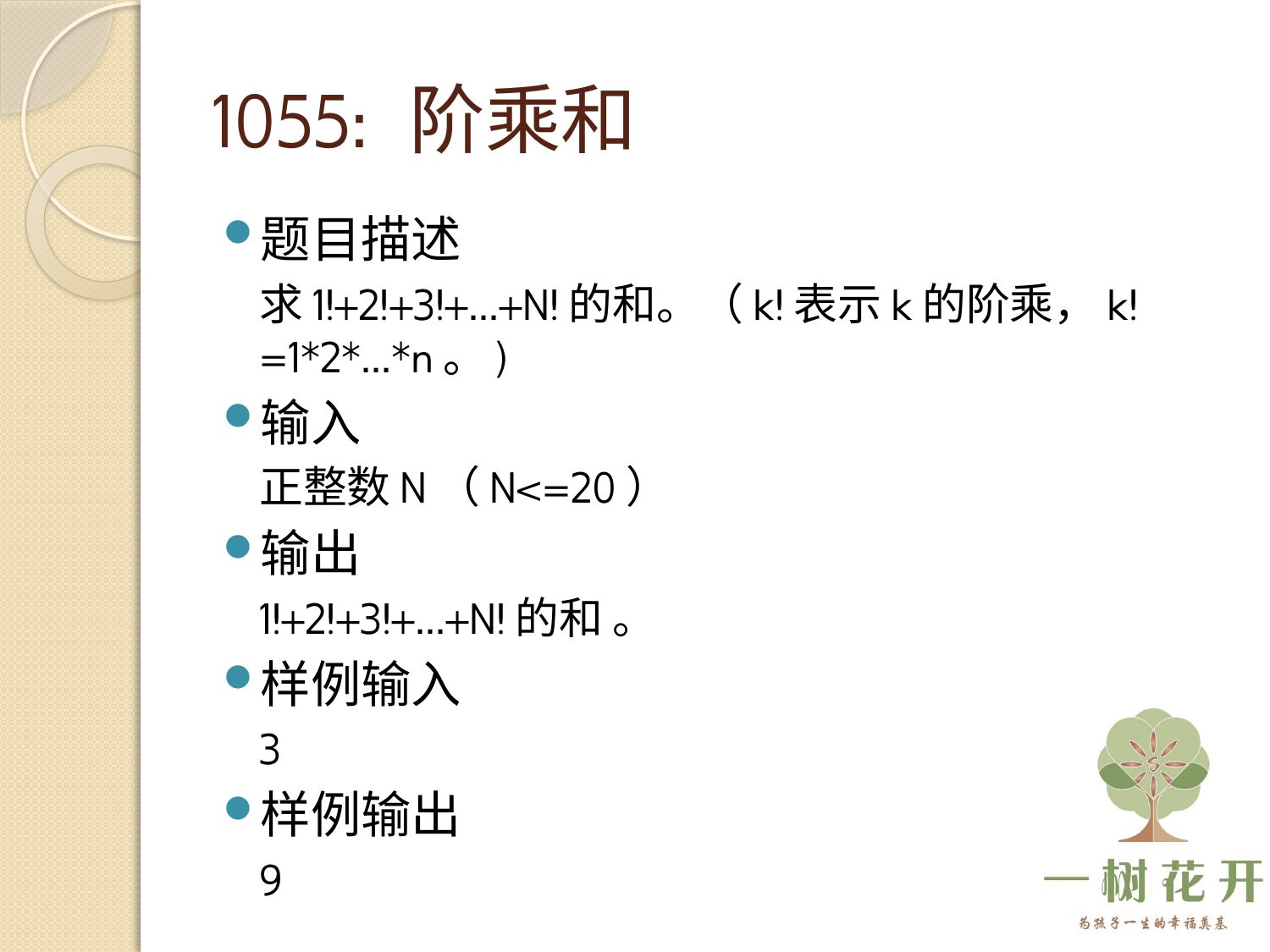

# 1055: 阶乘和
题目描述
求1!+2!+3!+...+N!的和。（k!表示k的阶乘，k!=1*2*...*n。)
输入
正整数N（N<=20）
输出
1!+2!+3!+...+N!的和 。
样例输入
3
样例输出
9